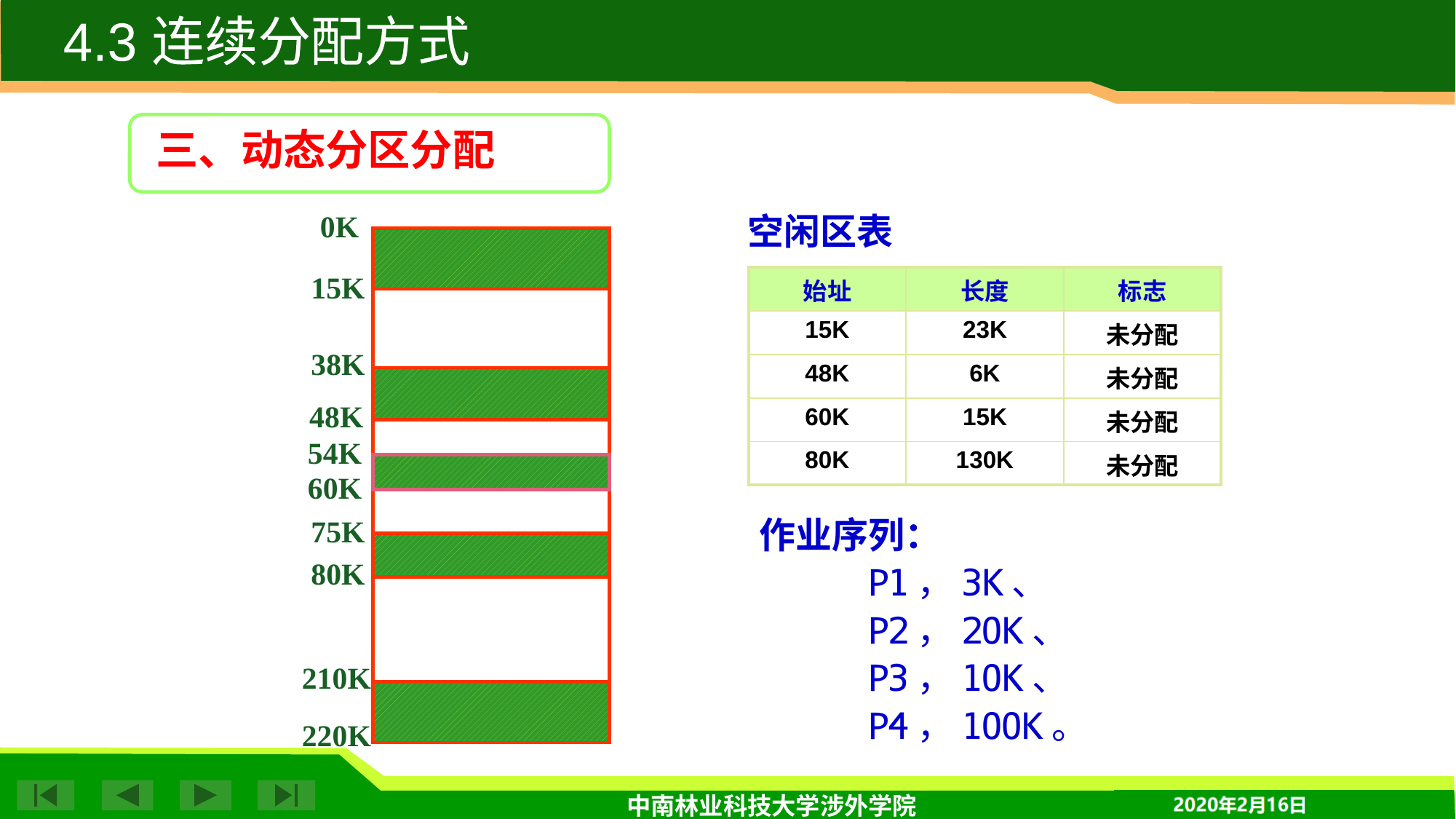

4.3 连续分配方式

三、动态分区分配
0K

15K

38K

48K

54K

60K
75K

80K

210K

220K
空闲区表
| 始址 | 长度 | 标志 |
| --- | --- | --- |
| 15K | 23K | 未分配 |
| 48K | 6K | 未分配 |
| 60K | 15K | 未分配 |
| 80K | 130K | 未分配 |
作业序列：
	P1，3K、
	P2，20K、
	P3，10K、
	P4，100K。